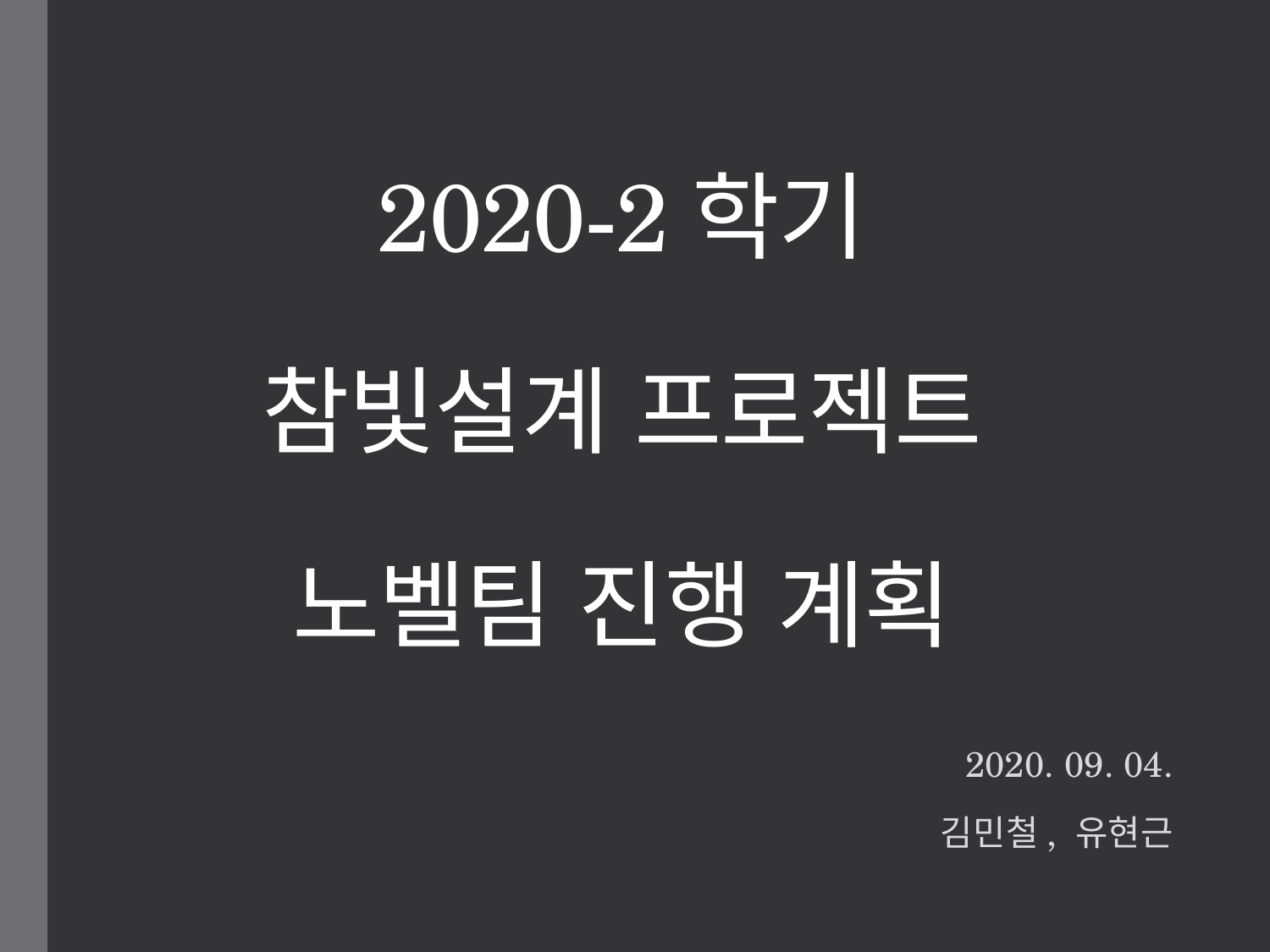

# 2020-2학기 참빛설계 프로젝트 노벨팀 진행 계획
2020. 09. 04.
김민철, 유현근